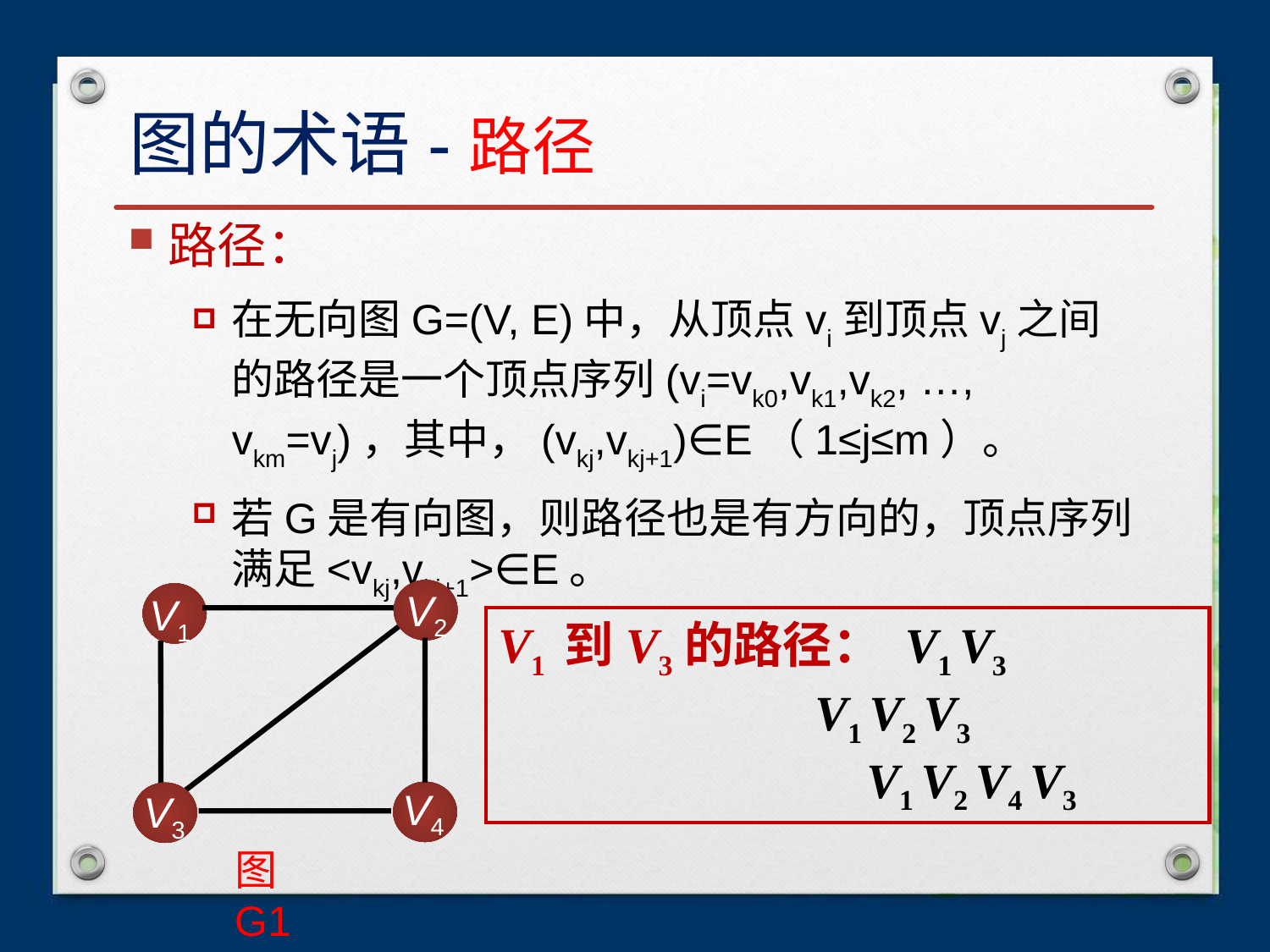

# 图的术语-路径
路径：
在无向图G=(V, E)中，从顶点vi到顶点vj之间的路径是一个顶点序列(vi=vk0,vk1,vk2, …, vkm=vj)，其中，(vkj,vkj+1)∈E（1≤j≤m）。
若G是有向图，则路径也是有方向的，顶点序列满足<vkj,vkj+1>∈E。

V2

V1

V4

V3

V1 到V3的路径： V1 V3
                                            V1 V2 V3
                              V1 V2 V4 V3
图G1